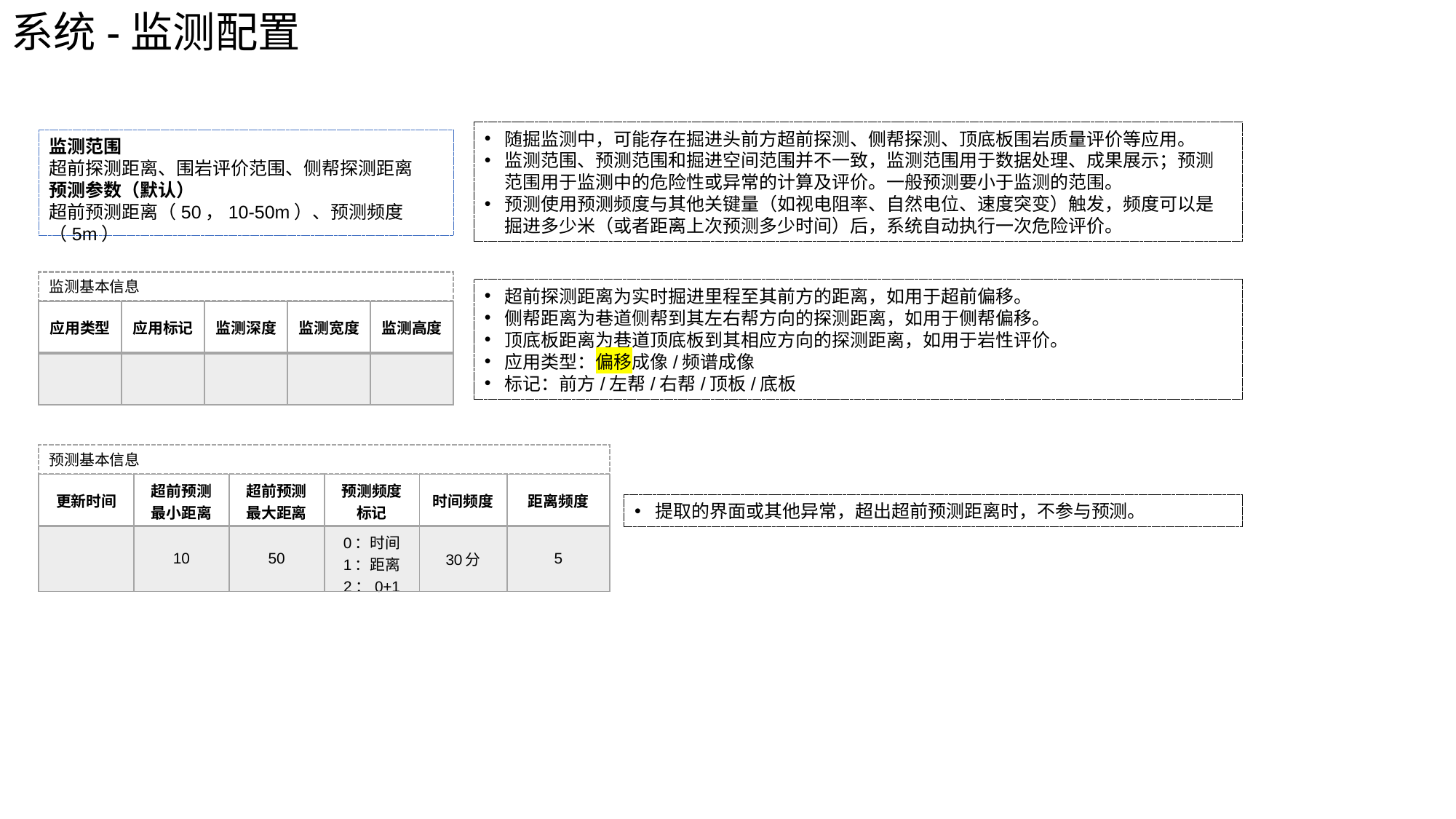

系统-监测配置
随掘监测中，可能存在掘进头前方超前探测、侧帮探测、顶底板围岩质量评价等应用。
监测范围、预测范围和掘进空间范围并不一致，监测范围用于数据处理、成果展示；预测范围用于监测中的危险性或异常的计算及评价。一般预测要小于监测的范围。
预测使用预测频度与其他关键量（如视电阻率、自然电位、速度突变）触发，频度可以是掘进多少米（或者距离上次预测多少时间）后，系统自动执行一次危险评价。
监测范围
超前探测距离、围岩评价范围、侧帮探测距离
预测参数（默认）
超前预测距离（50，10-50m）、预测频度（5m）
监测基本信息
超前探测距离为实时掘进里程至其前方的距离，如用于超前偏移。
侧帮距离为巷道侧帮到其左右帮方向的探测距离，如用于侧帮偏移。
顶底板距离为巷道顶底板到其相应方向的探测距离，如用于岩性评价。
应用类型：偏移成像/频谱成像
标记：前方/左帮/右帮/顶板/底板
| 应用类型 | 应用标记 | 监测深度 | 监测宽度 | 监测高度 |
| --- | --- | --- | --- | --- |
|  |  |  |  |  |
预测基本信息
| 更新时间 | 超前预测最小距离 | 超前预测最大距离 | 预测频度标记 | 时间频度 | 距离频度 |
| --- | --- | --- | --- | --- | --- |
|  | 10 | 50 | 0：时间 1：距离 2：0+1 | 30分 | 5 |
提取的界面或其他异常，超出超前预测距离时，不参与预测。